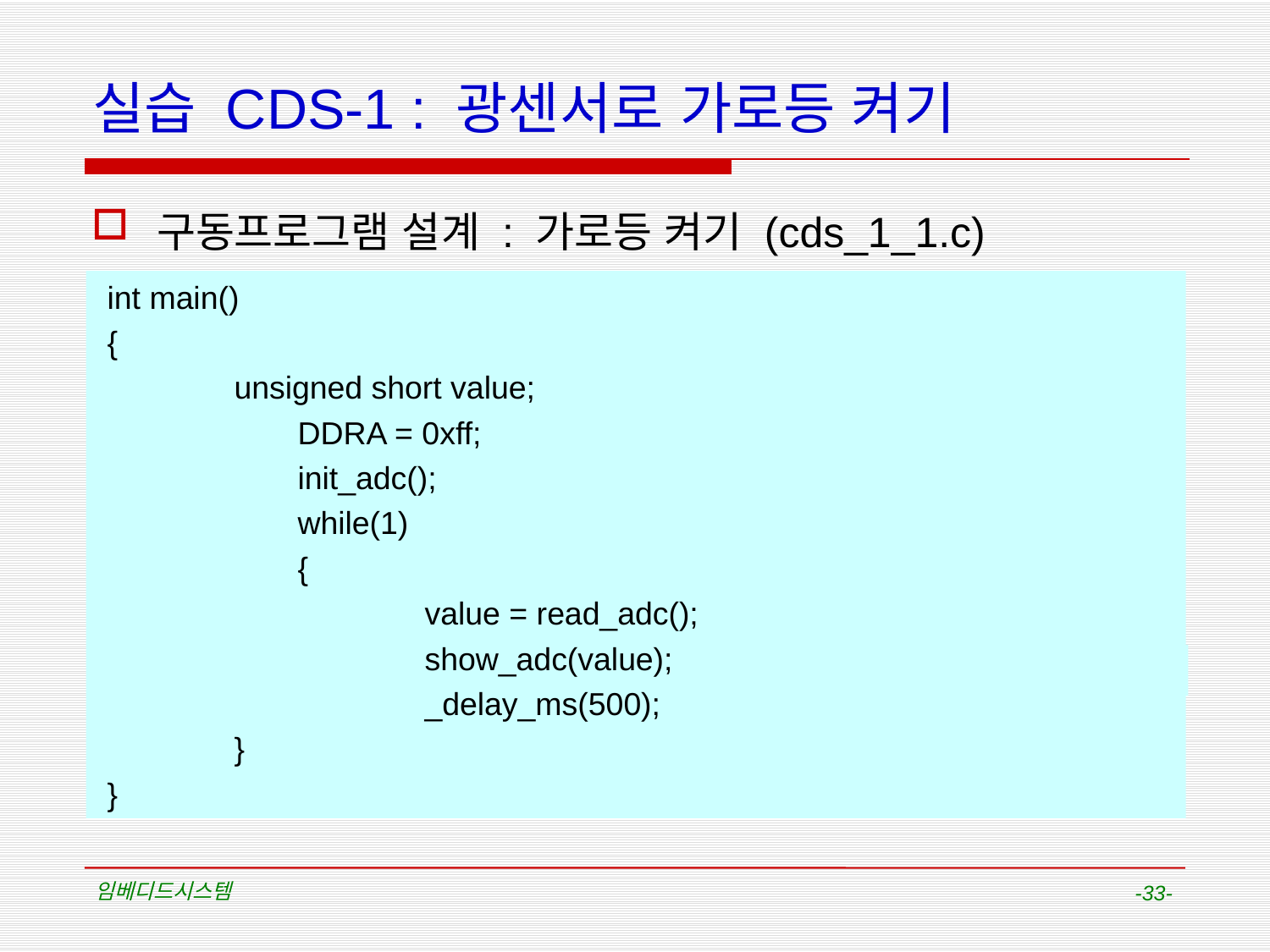

# 실습 CDS-1 : 광센서로 가로등 켜기
구동프로그램 설계 : 가로등 켜기 (cds_1_1.c)

int main()
{
	unsigned short value;
	DDRA = 0xff;
	init_adc();
	while(1)
	{
		value = read_adc();
		show_adc(value);
		_delay_ms(500);
	}
}

임베디드시스템
-33-